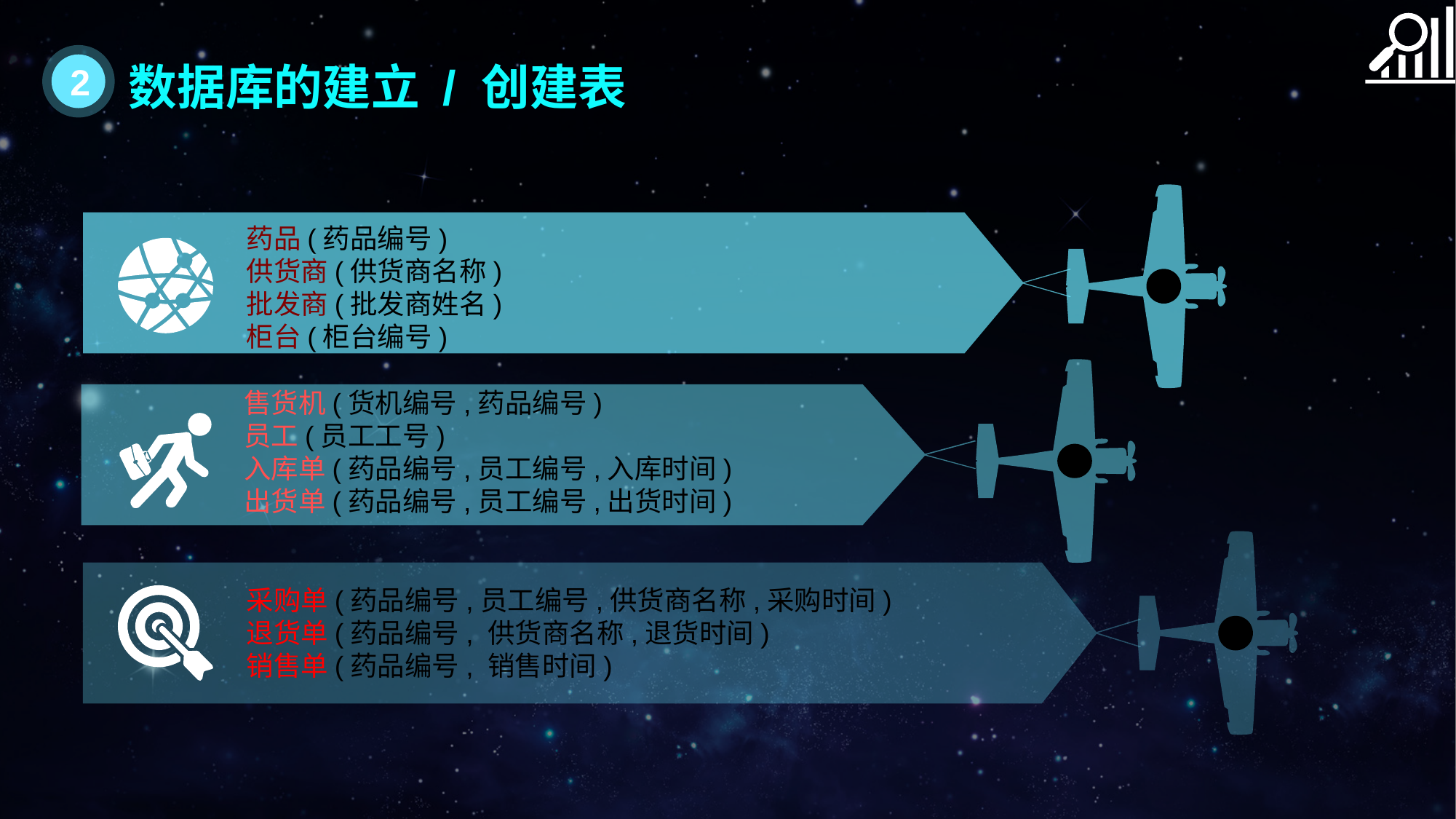

2
数据库的建立 / 创建表

药品(药品编号)
供货商(供货商名称)
批发商(批发商姓名)
柜台(柜台编号)

售货机(货机编号,药品编号)
员工(员工工号)
入库单(药品编号,员工编号,入库时间)
出货单(药品编号,员工编号,出货时间)

采购单(药品编号,员工编号,供货商名称,采购时间)
退货单(药品编号, 供货商名称,退货时间)
销售单(药品编号, 销售时间)